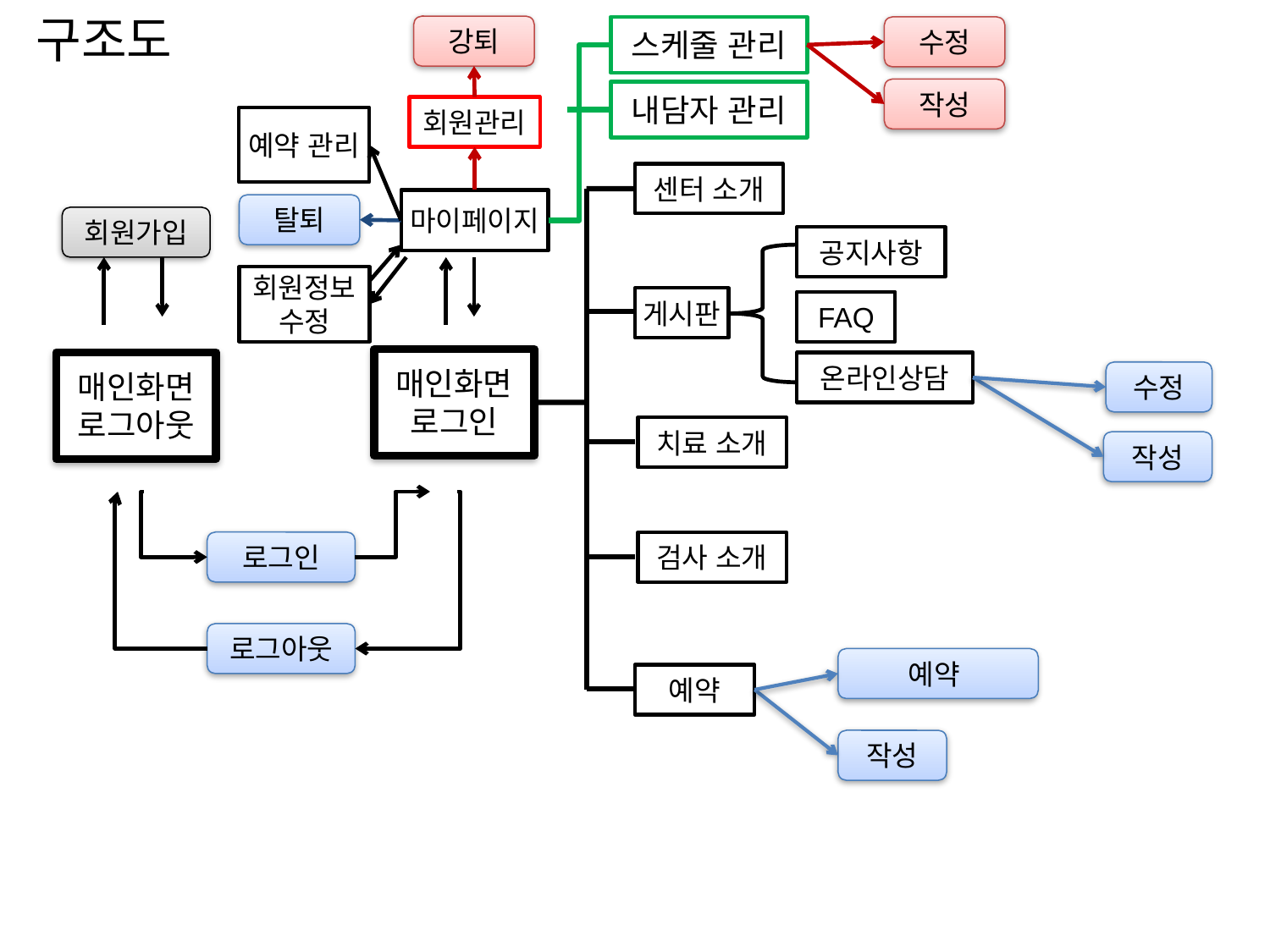

# 구조도
강퇴
스케줄 관리
수정
작성
내담자 관리
회원관리
예약 관리
센터 소개
마이페이지
탈퇴
회원가입
공지사항

회원정보
수정
게시판
FAQ
매인화면
로그인
매인화면
로그아웃
온라인상담
수정
치료 소개
작성
로그인
검사 소개
로그아웃
예약
예약
작성